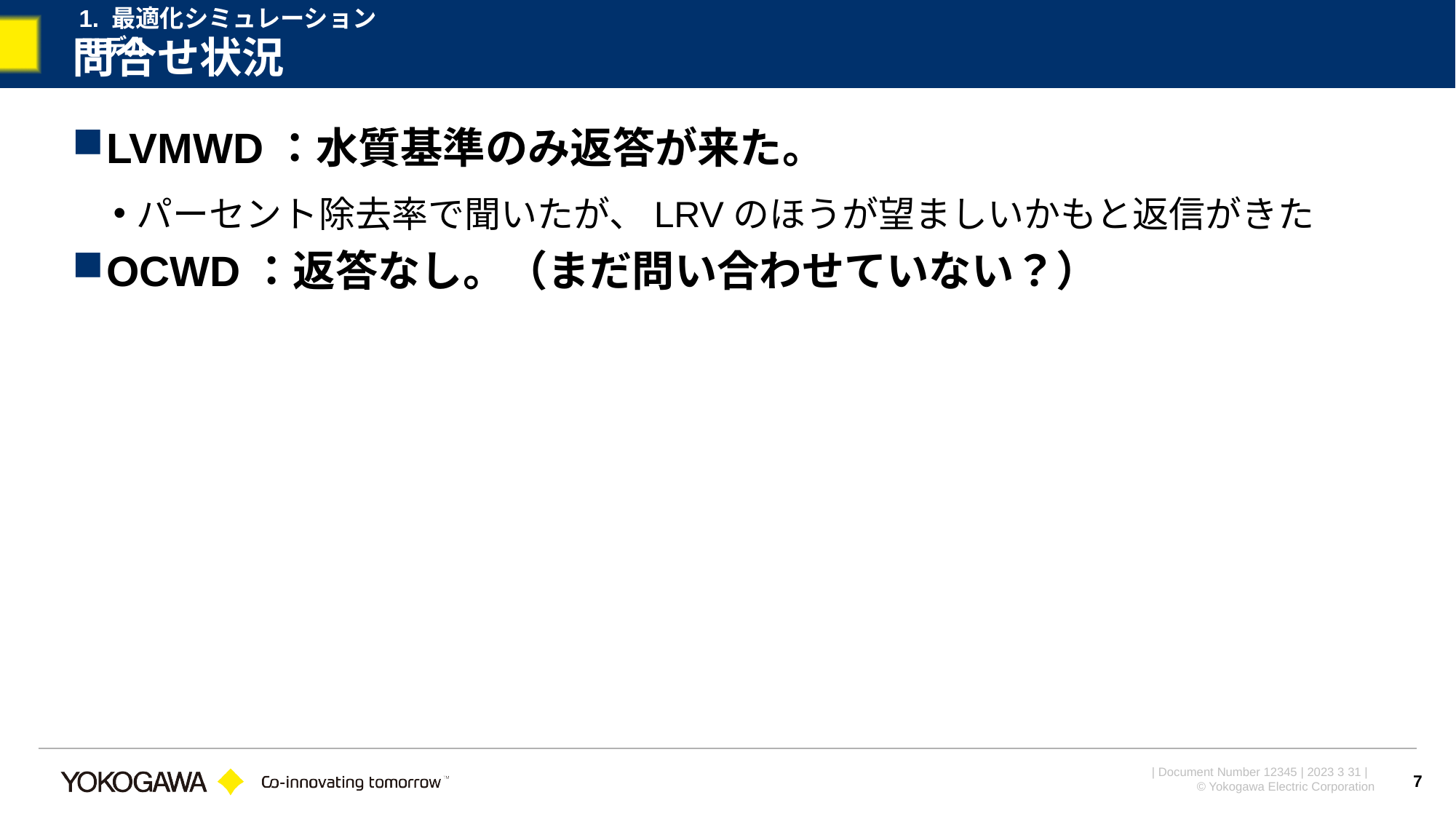

1. 最適化シミュレーションモデル
# 問合せ状況
LVMWD：水質基準のみ返答が来た。
パーセント除去率で聞いたが、LRVのほうが望ましいかもと返信がきた
OCWD：返答なし。（まだ問い合わせていない？）
7